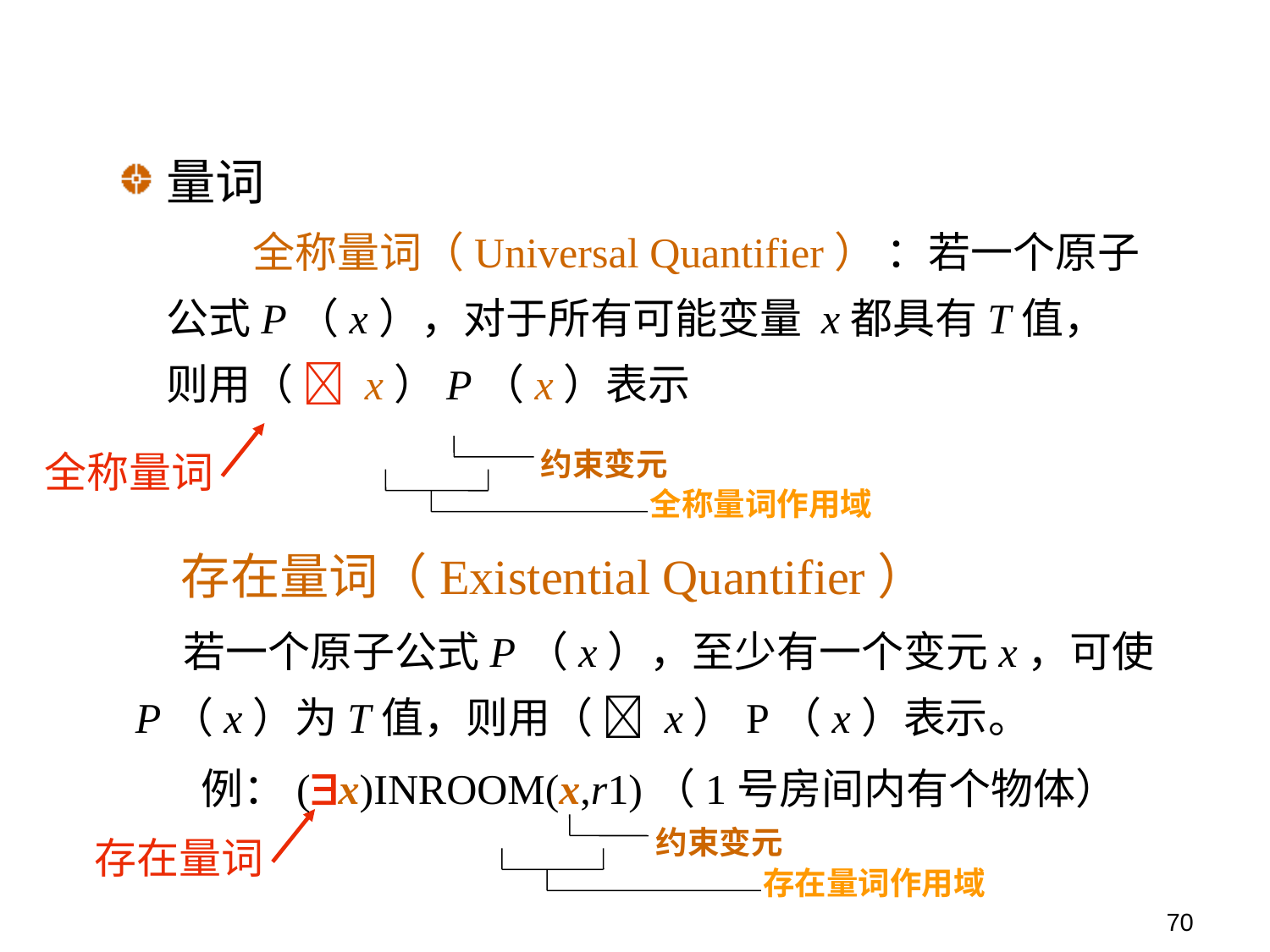

量词
             全称量词（Universal Quantifier） ：若一个原子公式P（x），对于所有可能变量 x都具有T值，则用（ ∀ x）P（x）表示

全称量词

约束变元

全称量词作用域

存在量词（Existential Quantifier）
    若一个原子公式P（x），至少有一个变元x，可使P（x）为T值，则用（ ∃ x）P（x）表示。
 例：(∃x)INROOM(x,r1)（1号房间内有个物体）

存在量词

约束变元

存在量词作用域

70